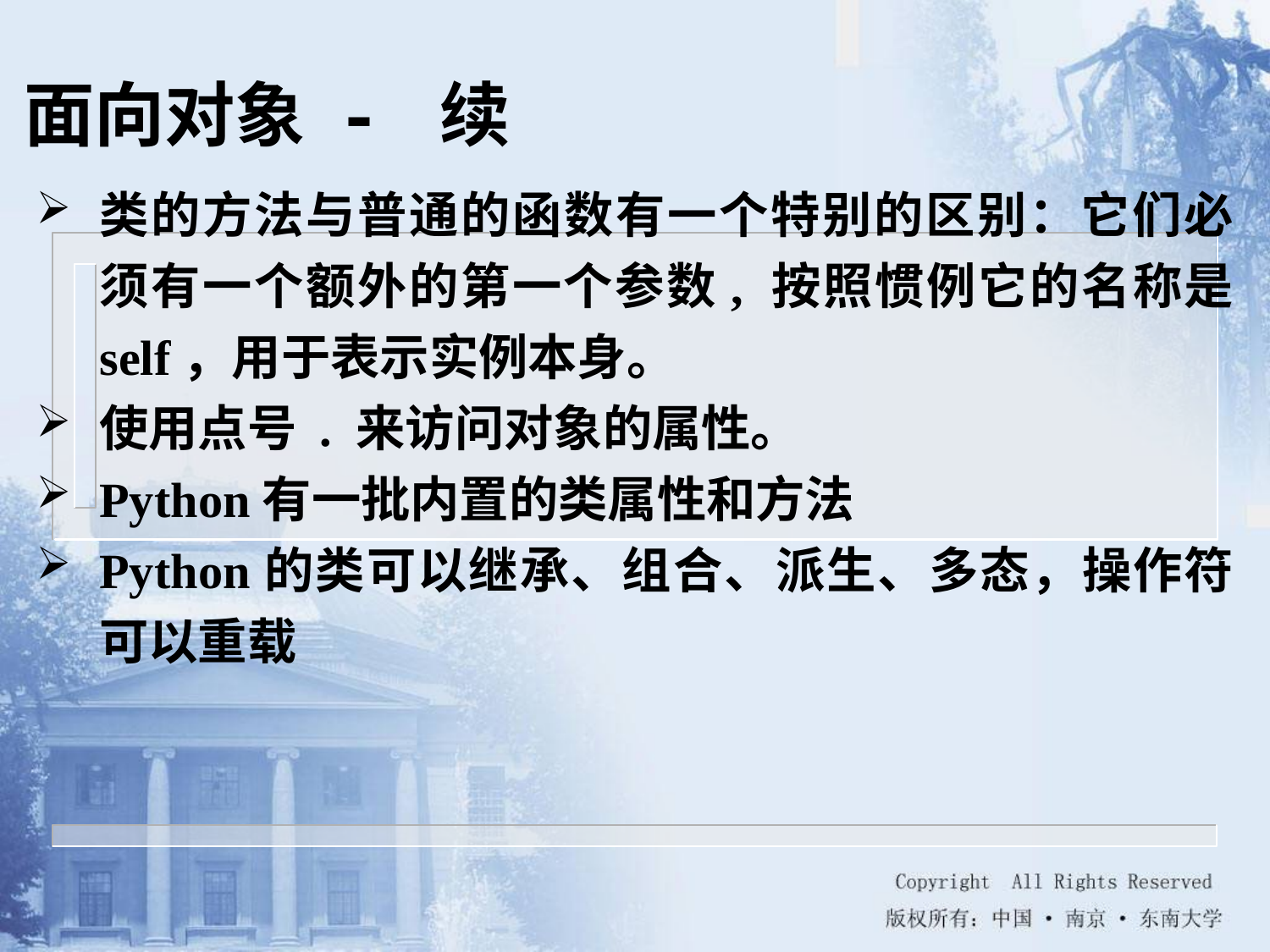

面向对象 - 续
类的方法与普通的函数有一个特别的区别：它们必须有一个额外的第一个参数, 按照惯例它的名称是 self，用于表示实例本身。
使用点号 . 来访问对象的属性。
Python有一批内置的类属性和方法
Python的类可以继承、组合、派生、多态，操作符可以重载